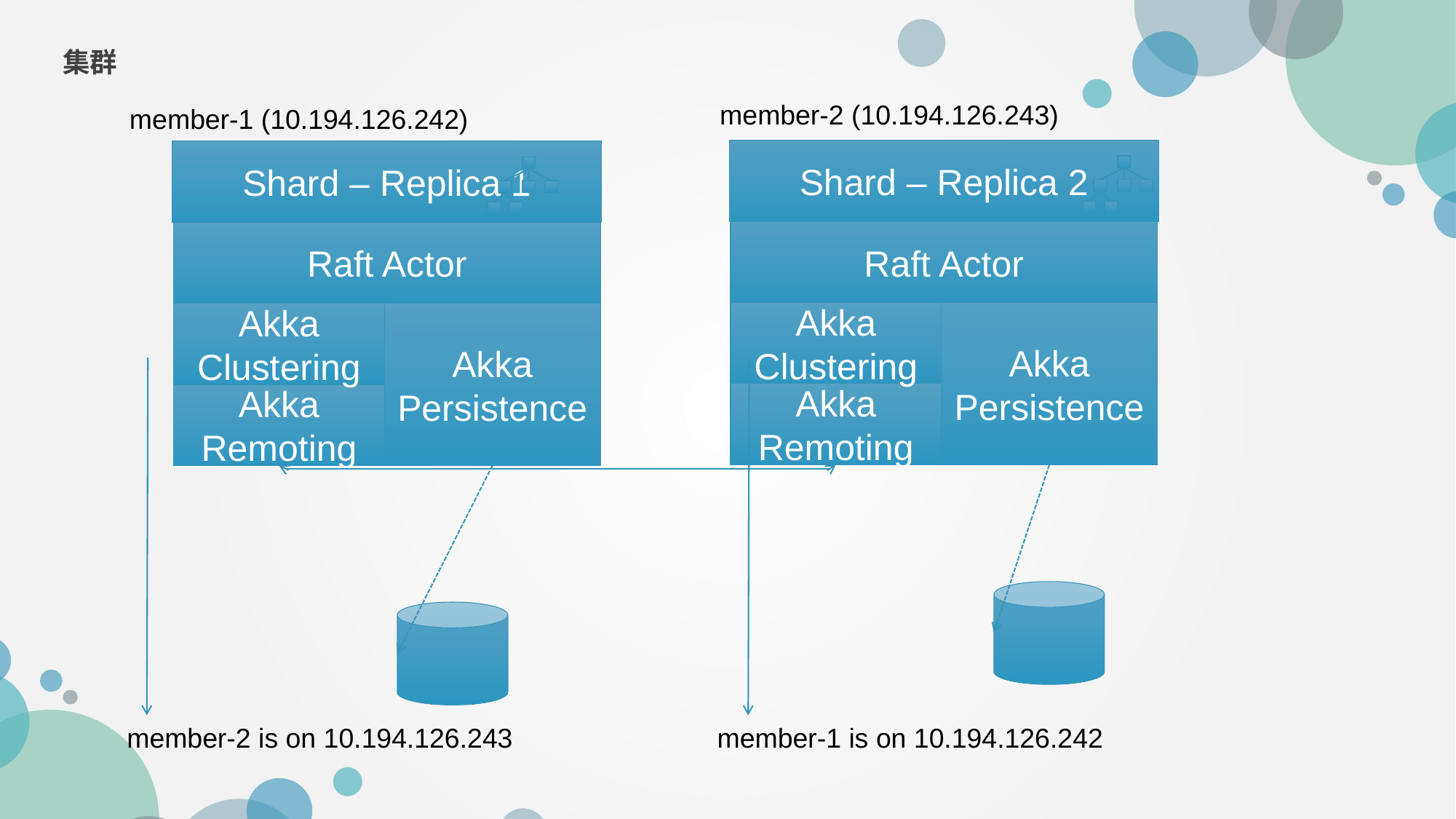

集群
member-2 (10.194.126.243)
member-1 (10.194.126.242)
Shard – Replica 2
Raft Actor
Akka Clustering
Akka Persistence
Akka Remoting
Shard – Replica 1
Raft Actor
Akka Clustering
Akka Persistence
Akka Remoting

member-1 is on 10.194.126.242
member-2 is on 10.194.126.243